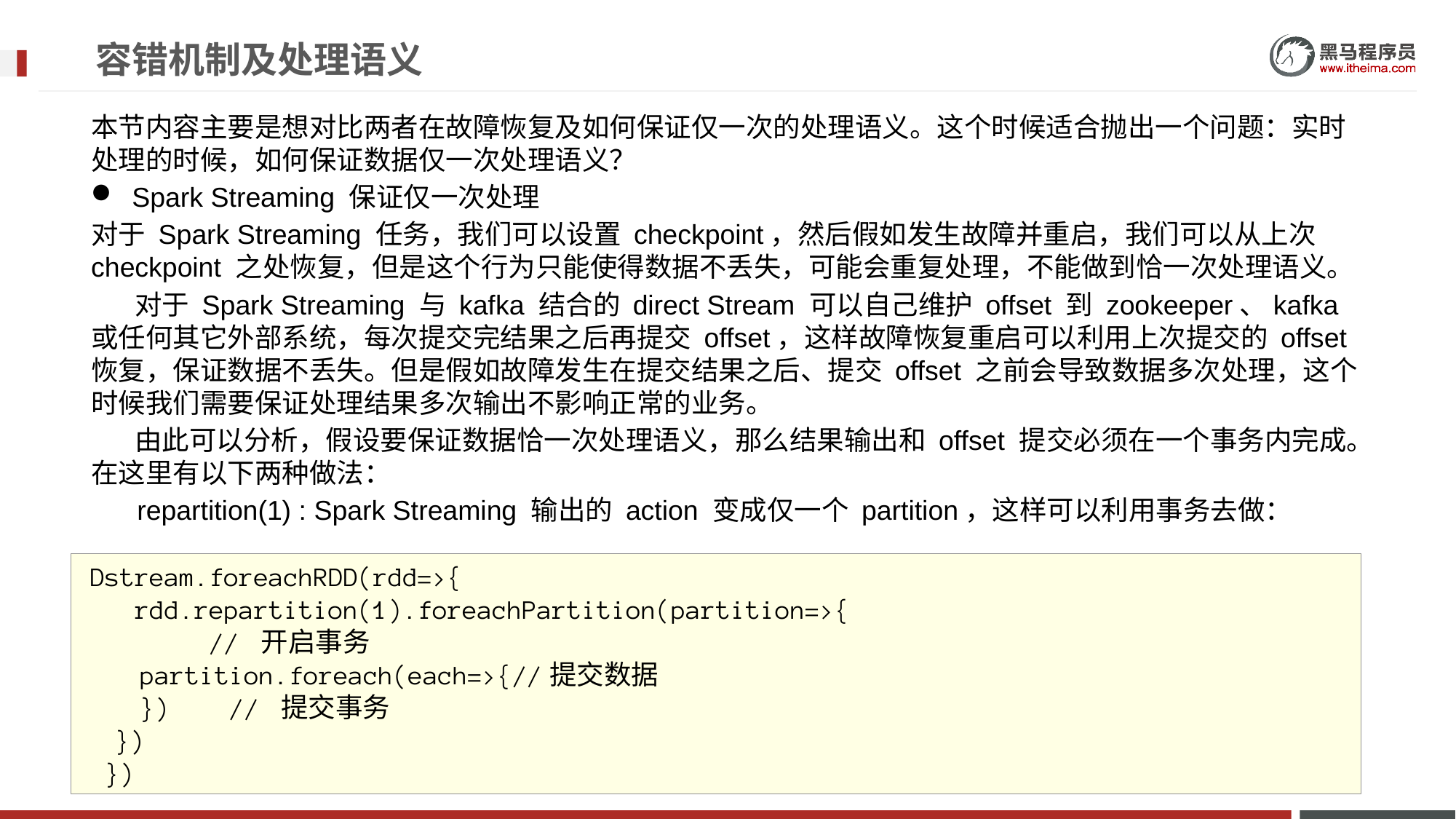

# 容错机制及处理语义

本节内容主要是想对比两者在故障恢复及如何保证仅一次的处理语义。这个时候适合抛出一个问题：实时处理的时候，如何保证数据仅一次处理语义？
Spark Streaming 保证仅一次处理
对于 Spark Streaming 任务，我们可以设置 checkpoint，然后假如发生故障并重启，我们可以从上次 checkpoint 之处恢复，但是这个行为只能使得数据不丢失，可能会重复处理，不能做到恰一次处理语义。
      对于 Spark Streaming 与 kafka 结合的 direct Stream 可以自己维护 offset 到 zookeeper、kafka 或任何其它外部系统，每次提交完结果之后再提交 offset，这样故障恢复重启可以利用上次提交的 offset 恢复，保证数据不丢失。但是假如故障发生在提交结果之后、提交 offset 之前会导致数据多次处理，这个时候我们需要保证处理结果多次输出不影响正常的业务。
      由此可以分析，假设要保证数据恰一次处理语义，那么结果输出和 offset 提交必须在一个事务内完成。在这里有以下两种做法：
      repartition(1) : Spark Streaming 输出的 action 变成仅一个 partition，这样可以利用事务去做：

Dstream.foreachRDD(rdd=>{
   rdd.repartition(1).foreachPartition(partition=>{
        // 开启事务
       partition.foreach(each=>{//提交数据
       })    // 提交事务
   })
 })